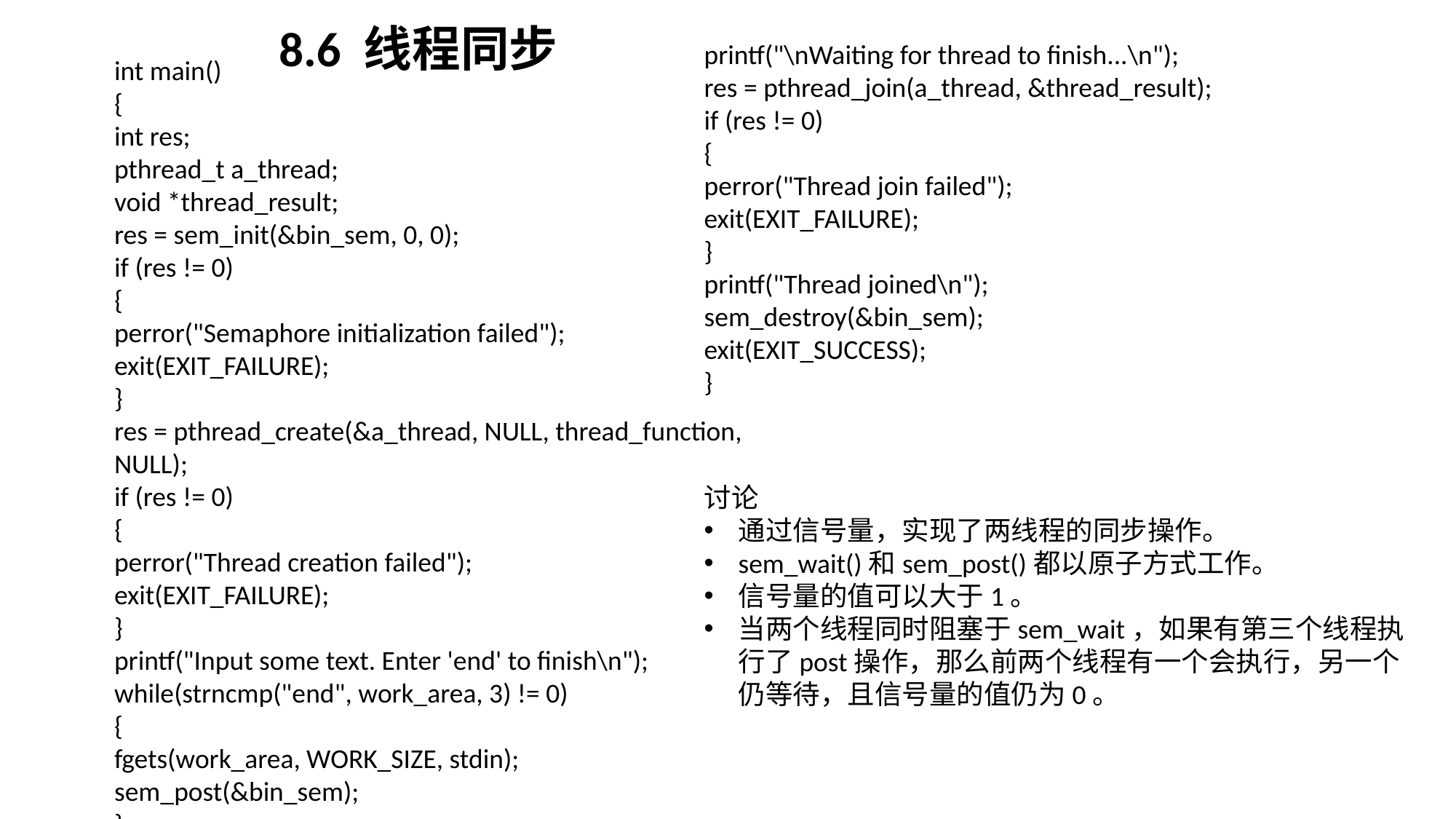

8.6 线程同步
printf("\nWaiting for thread to finish...\n");
res = pthread_join(a_thread, &thread_result);
if (res != 0)
{
perror("Thread join failed");
exit(EXIT_FAILURE);
}
printf("Thread joined\n");
sem_destroy(&bin_sem);
exit(EXIT_SUCCESS);
}
int main()
{
int res;
pthread_t a_thread;
void *thread_result;
res = sem_init(&bin_sem, 0, 0);
if (res != 0)
{
perror("Semaphore initialization failed");
exit(EXIT_FAILURE);
}
res = pthread_create(&a_thread, NULL, thread_function, NULL);
if (res != 0)
{
perror("Thread creation failed");
exit(EXIT_FAILURE);
}
printf("Input some text. Enter 'end' to finish\n");
while(strncmp("end", work_area, 3) != 0)
{
fgets(work_area, WORK_SIZE, stdin);
sem_post(&bin_sem);
}
讨论
通过信号量，实现了两线程的同步操作。
sem_wait()和sem_post()都以原子方式工作。
信号量的值可以大于1。
当两个线程同时阻塞于sem_wait，如果有第三个线程执行了post操作，那么前两个线程有一个会执行，另一个仍等待，且信号量的值仍为0。